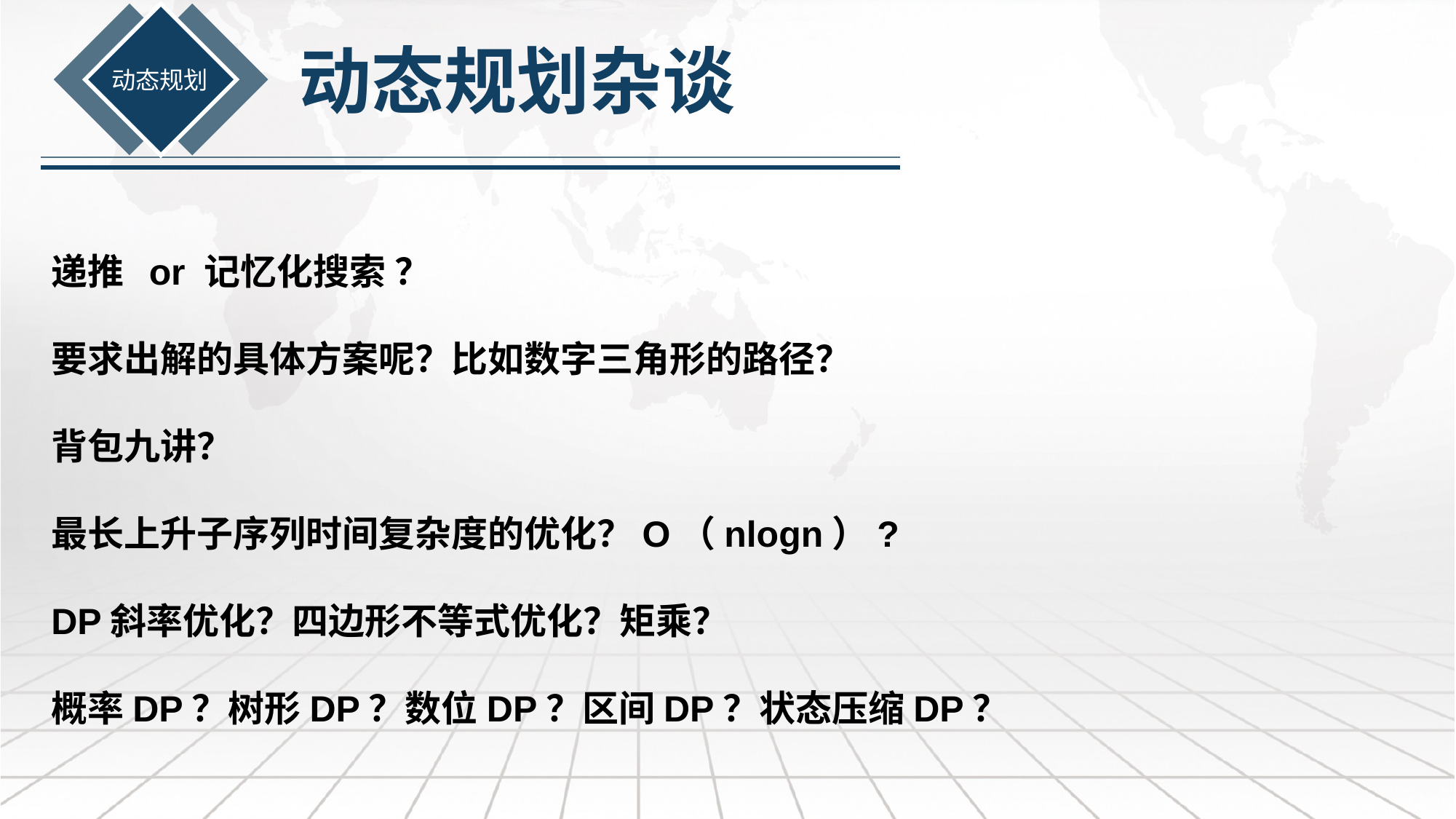

动态规划杂谈
动态规划

递推  or 记忆化搜索 ？

要求出解的具体方案呢？比如数字三角形的路径？

背包九讲？

最长上升子序列时间复杂度的优化？O（nlogn）?

DP斜率优化？四边形不等式优化？矩乘？

概率DP？树形DP？数位DP？区间DP？状态压缩DP？